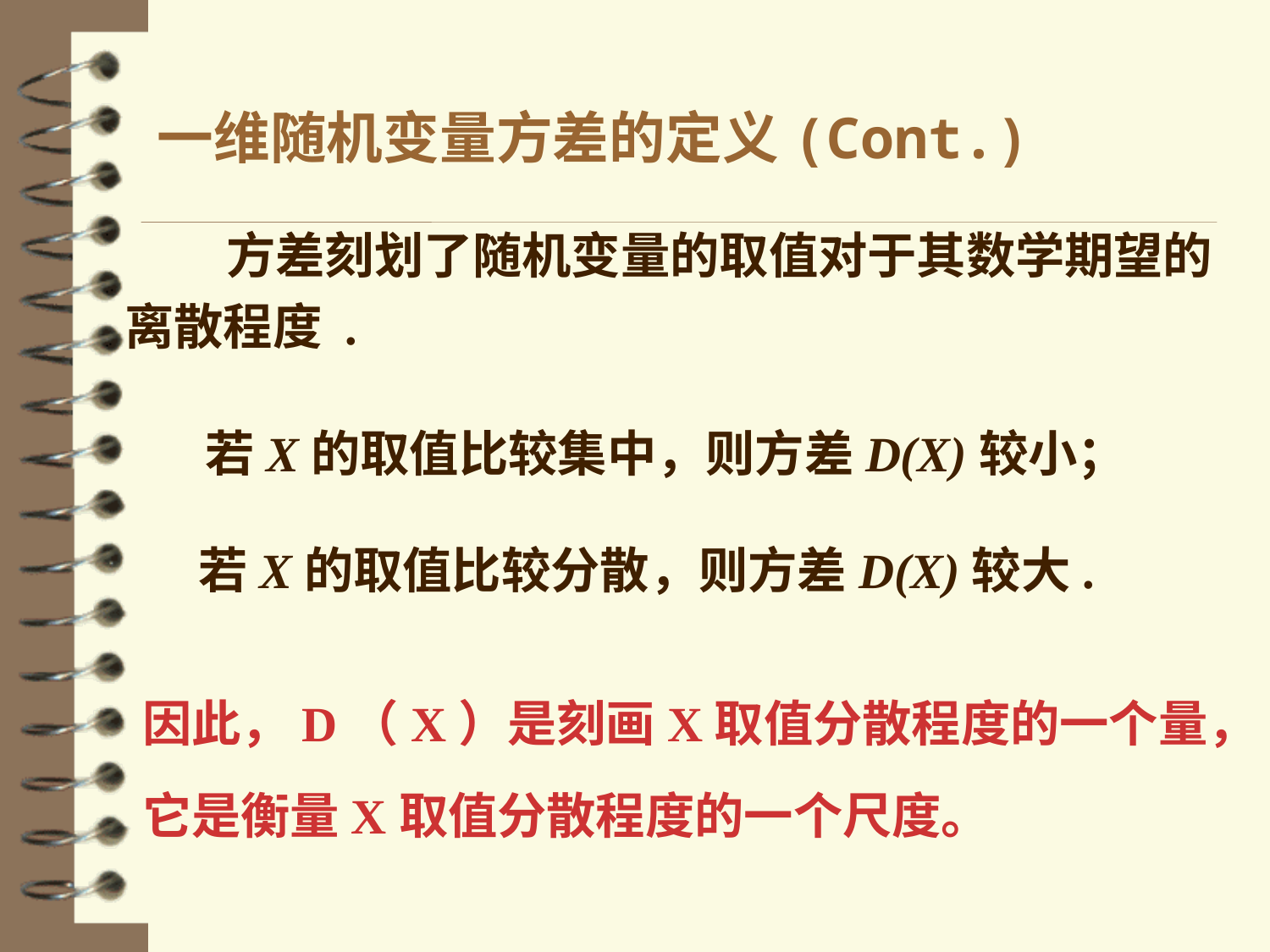

一维随机变量方差的定义(Cont.)
        方差刻划了随机变量的取值对于其数学期望的离散程度 .
若X的取值比较集中，则方差D(X)较小；
若X的取值比较分散，则方差D(X)较大.
因此，D（X）是刻画X取值分散程度的一个量，它是衡量X取值分散程度的一个尺度。